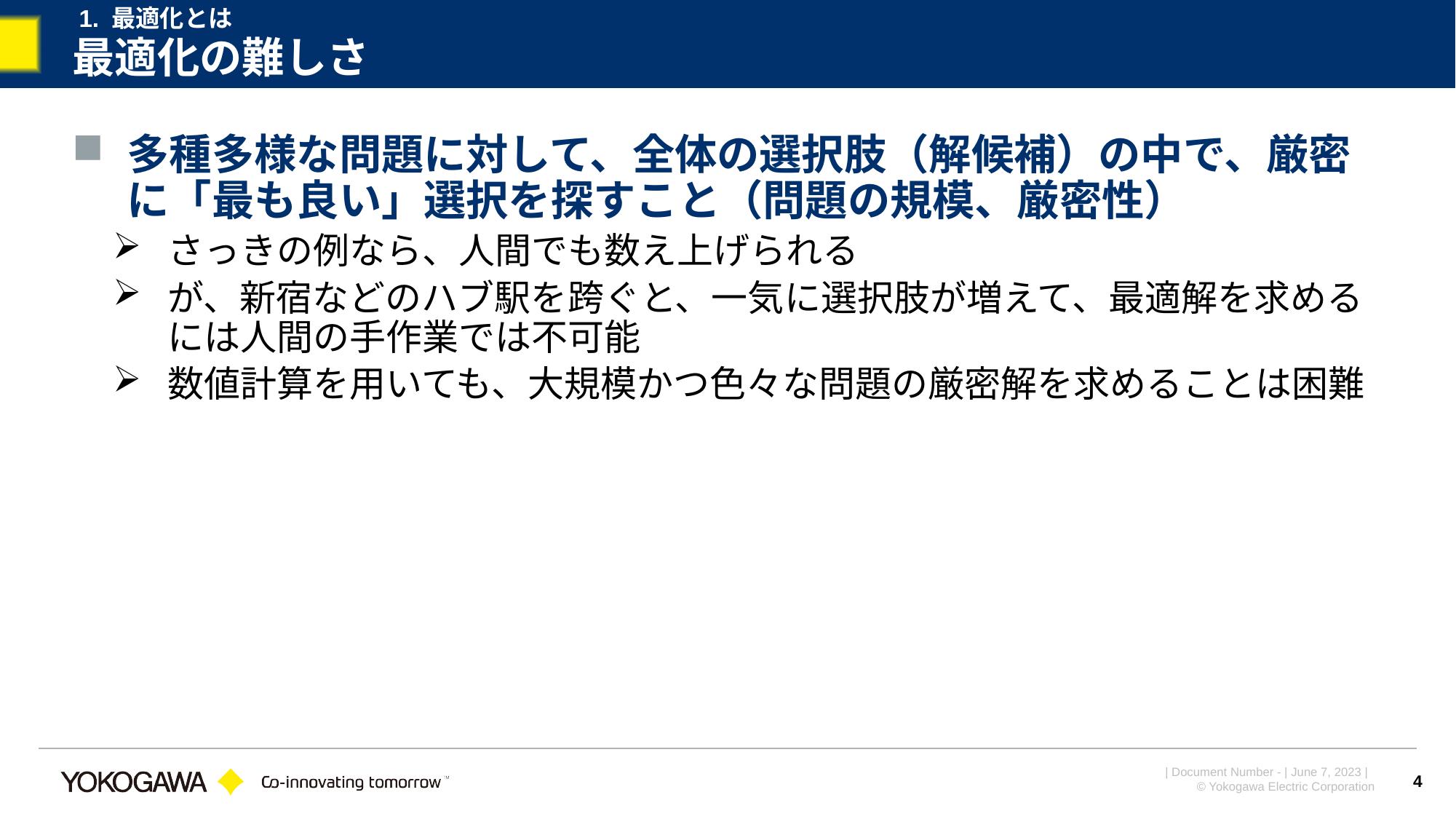

1. 最適化とは
# 最適化の難しさ
多種多様な問題に対して、全体の選択肢（解候補）の中で、厳密に「最も良い」選択を探すこと（問題の規模、厳密性）
さっきの例なら、人間でも数え上げられる
が、新宿などのハブ駅を跨ぐと、一気に選択肢が増えて、最適解を求めるには人間の手作業では不可能
数値計算を用いても、大規模かつ色々な問題の厳密解を求めることは困難
4